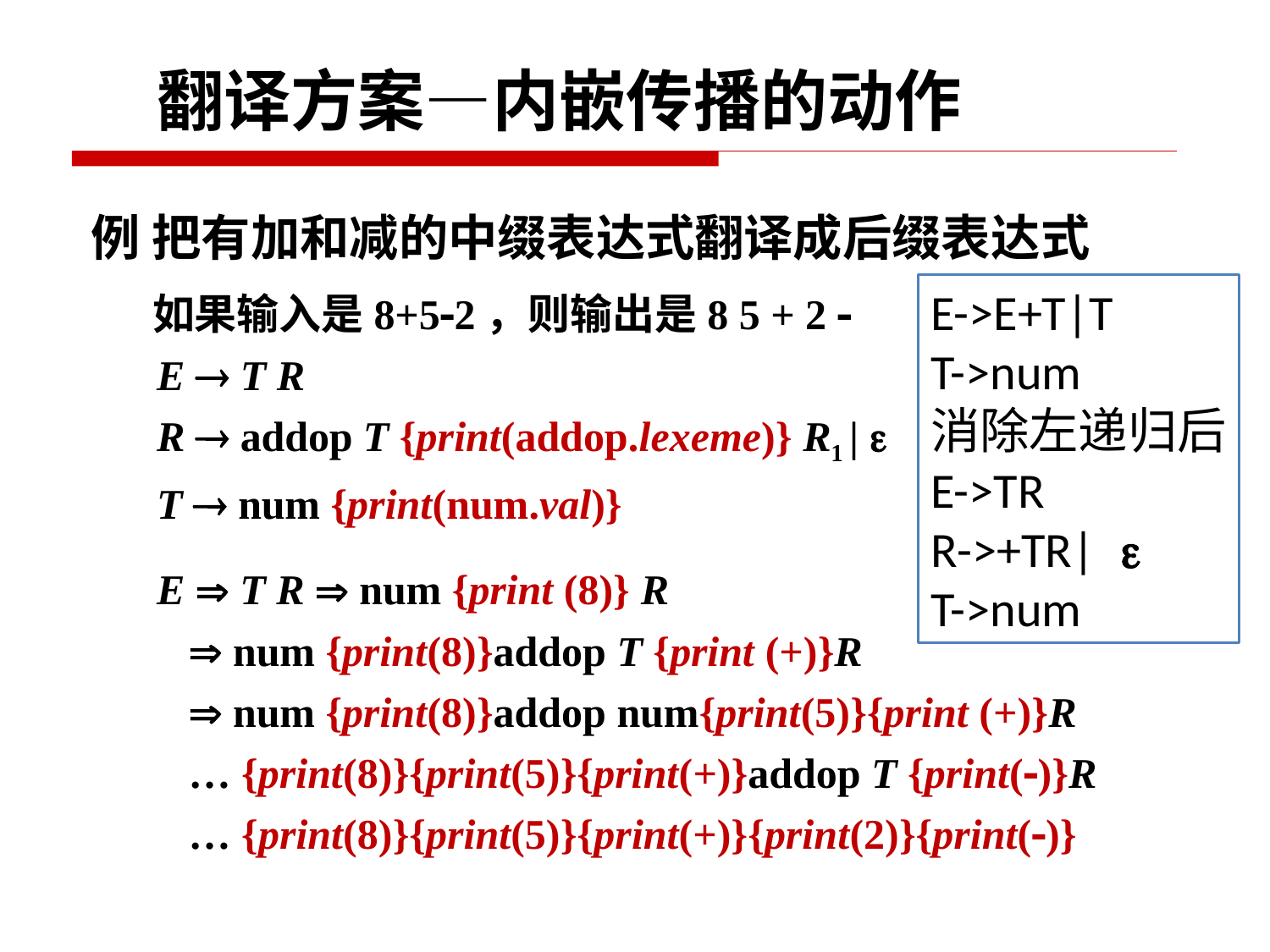

# 翻译方案—内嵌传播的动作
例 把有加和减的中缀表达式翻译成后缀表达式
如果输入是8+5−2，则输出是8 5 + 2 −
E → T R
R → addop T {print(addop.lexeme)} R1 | ε
T → num {print(num.val)}
E ⇒ T R ⇒ num {print (8)} R
⇒ num {print(8)}addop T {print (+)}R
⇒ num {print(8)}addop num{print(5)}{print (+)}R
… {print(8)}{print(5)}{print(+)}addop T {print(−)}R
… {print(8)}{print(5)}{print(+)}{print(2)}{print(−)}
E->E+T|T
T->num
消除左递归后
E->TR
R->+TR| ε
T->num
24